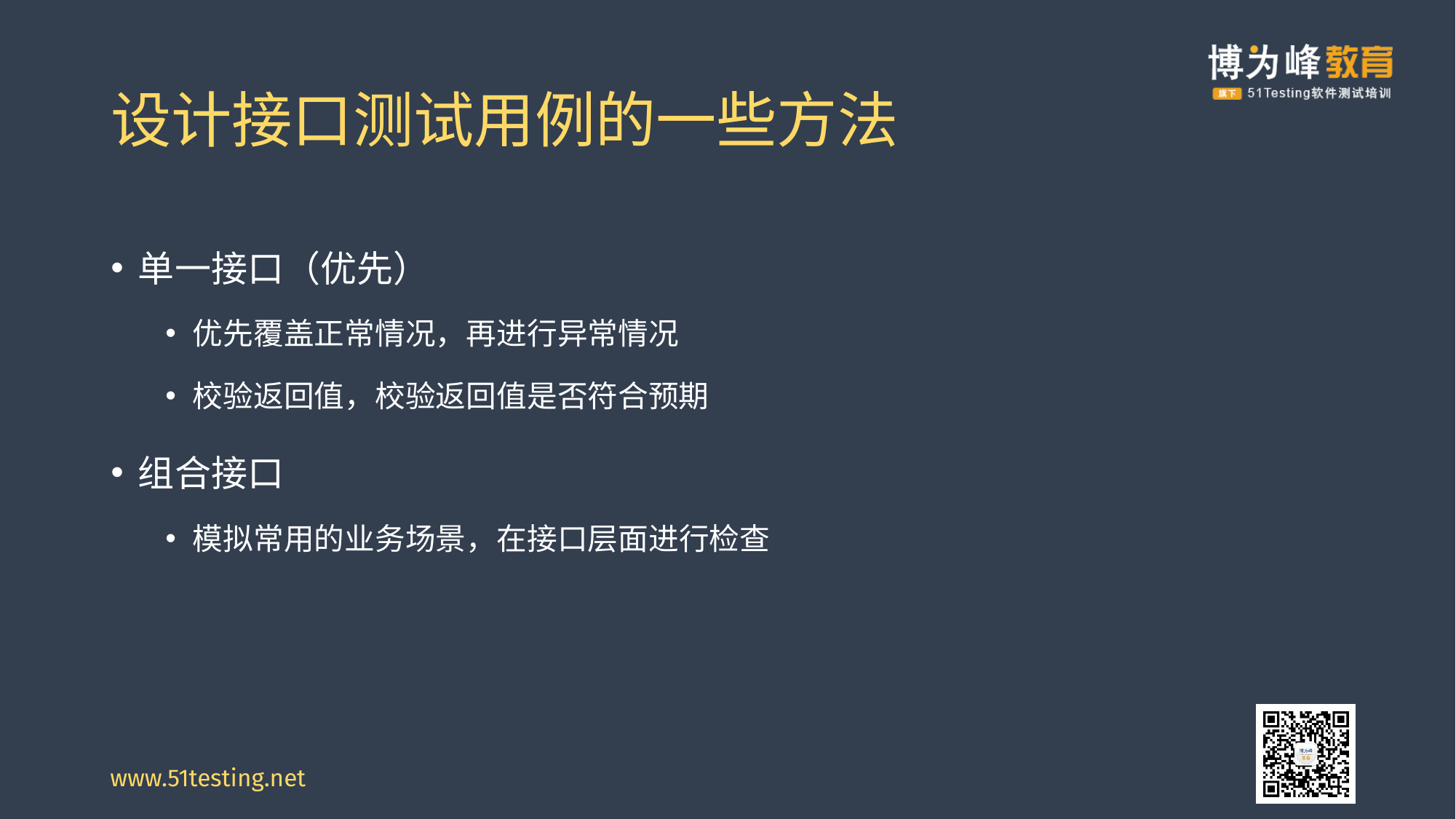

# 设计接口测试用例的一些方法
单一接口（优先）
优先覆盖正常情况，再进行异常情况
校验返回值，校验返回值是否符合预期
组合接口
模拟常用的业务场景，在接口层面进行检查